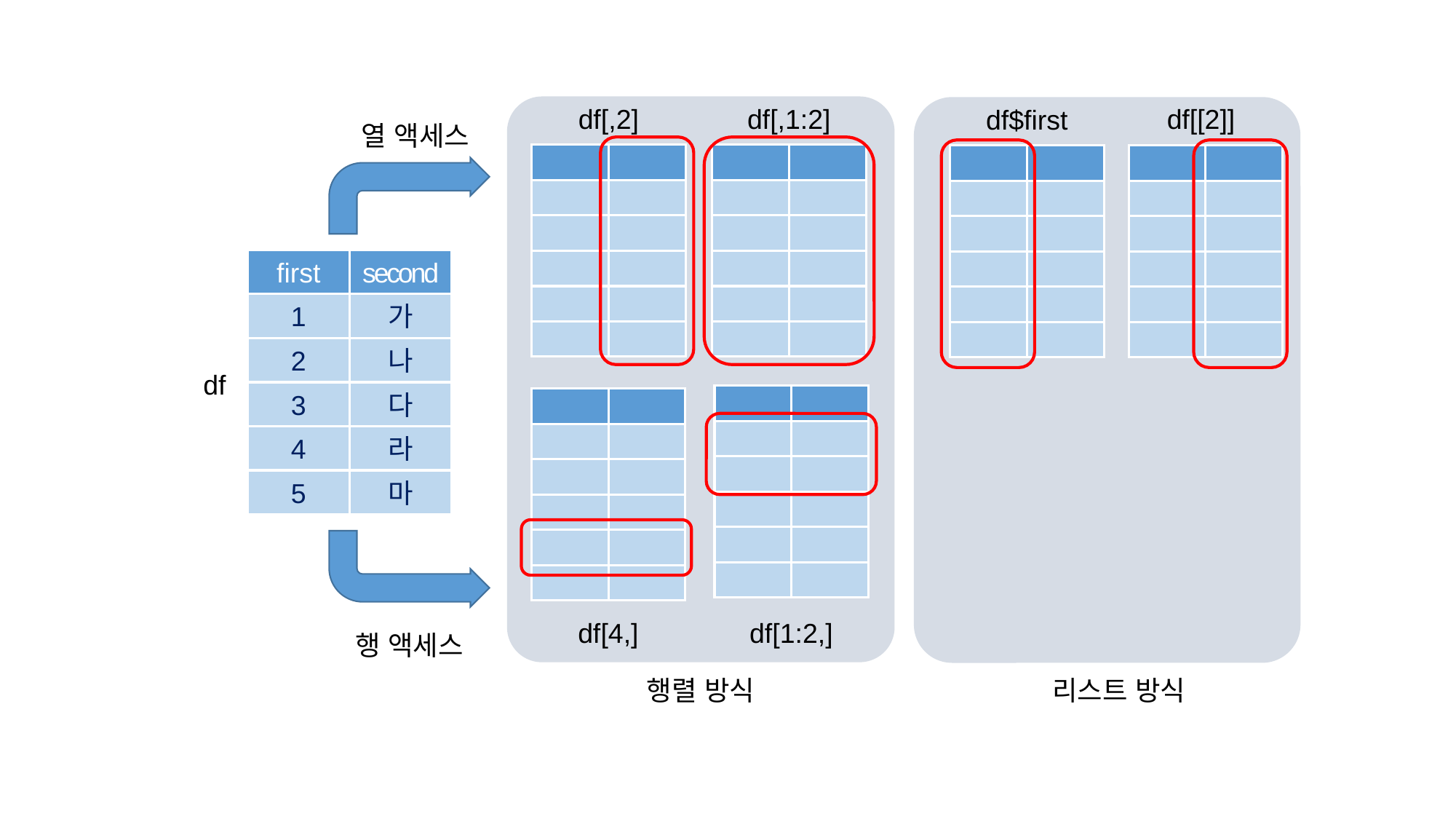

df[,2]
df[,1:2]

df[4,]
df[1:2,]
행렬 방식
df[[2]]

df$first

리스트 방식
열 액세스

first
second
1
가
2
나
df
3
다
4
라
5
마

행 액세스